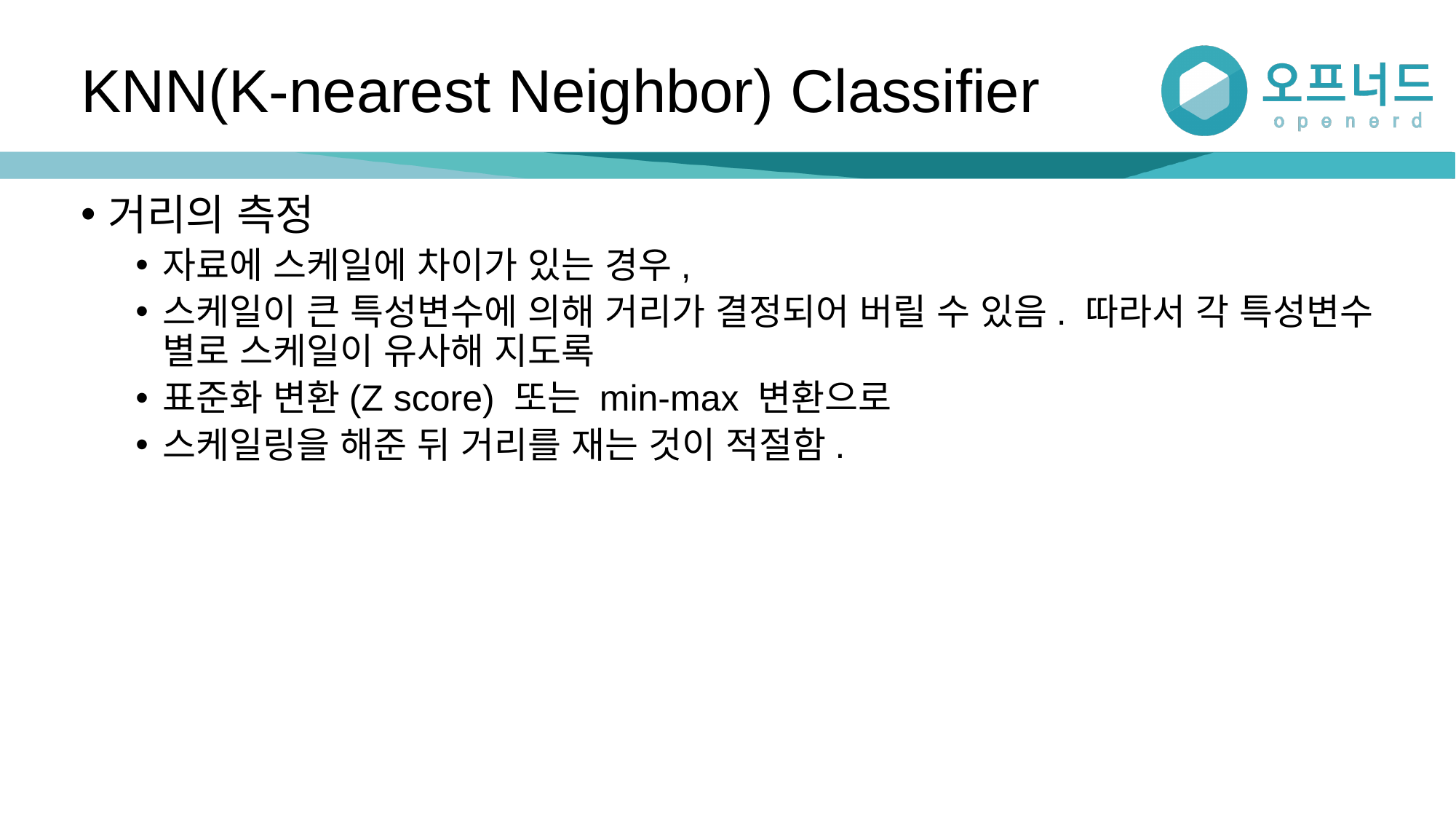

# KNN(K-nearest Neighbor) Classifier
거리의 측정
자료에 스케일에 차이가 있는 경우,
스케일이 큰 특성변수에 의해 거리가 결정되어 버릴 수 있음. 따라서 각 특성변수 별로 스케일이 유사해 지도록
표준화 변환(Z score) 또는 min-max 변환으로
스케일링을 해준 뒤 거리를 재는 것이 적절함.